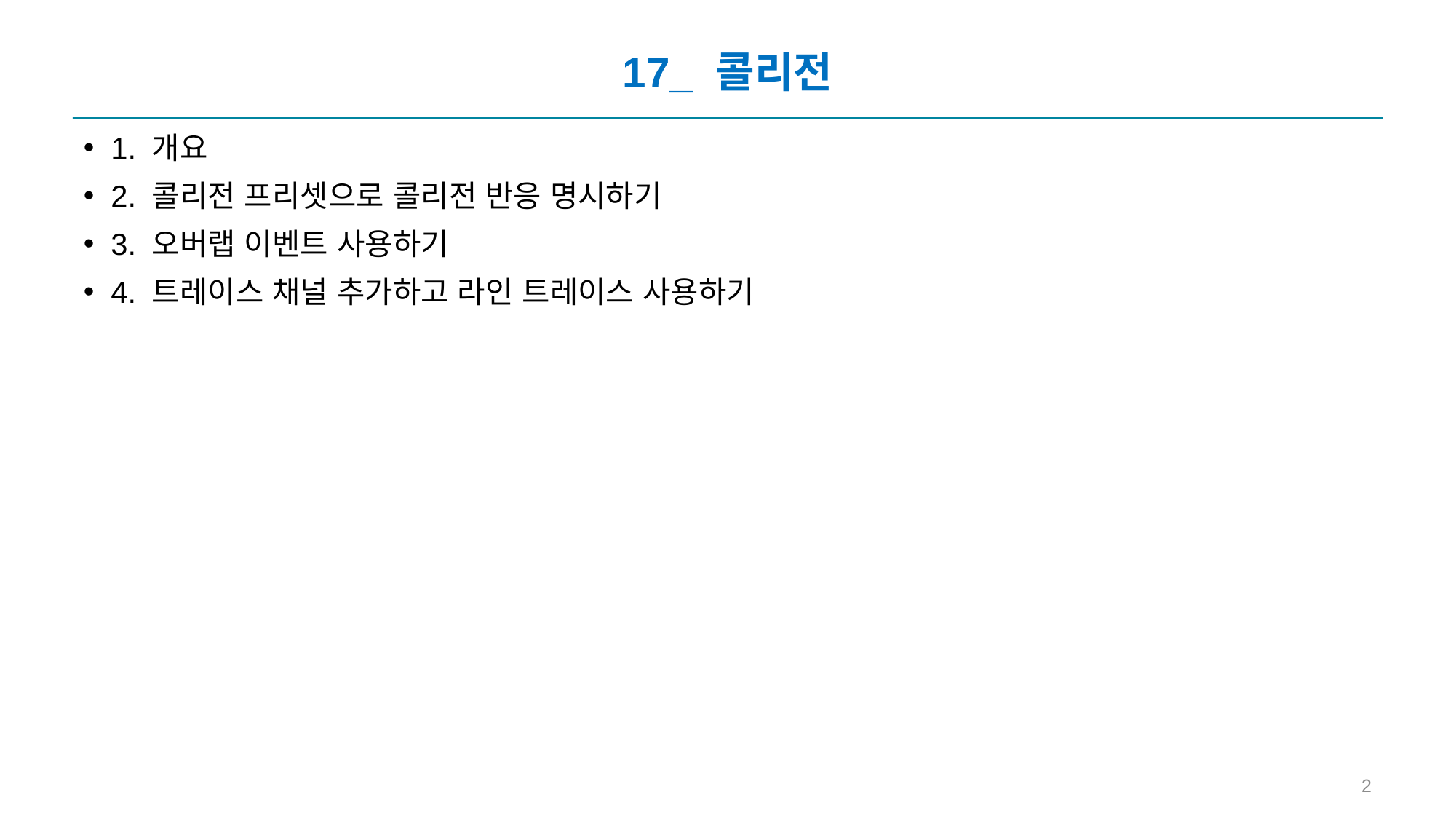

# 17_ 콜리전
1. 개요
2. 콜리전 프리셋으로 콜리전 반응 명시하기
3. 오버랩 이벤트 사용하기
4. 트레이스 채널 추가하고 라인 트레이스 사용하기

2